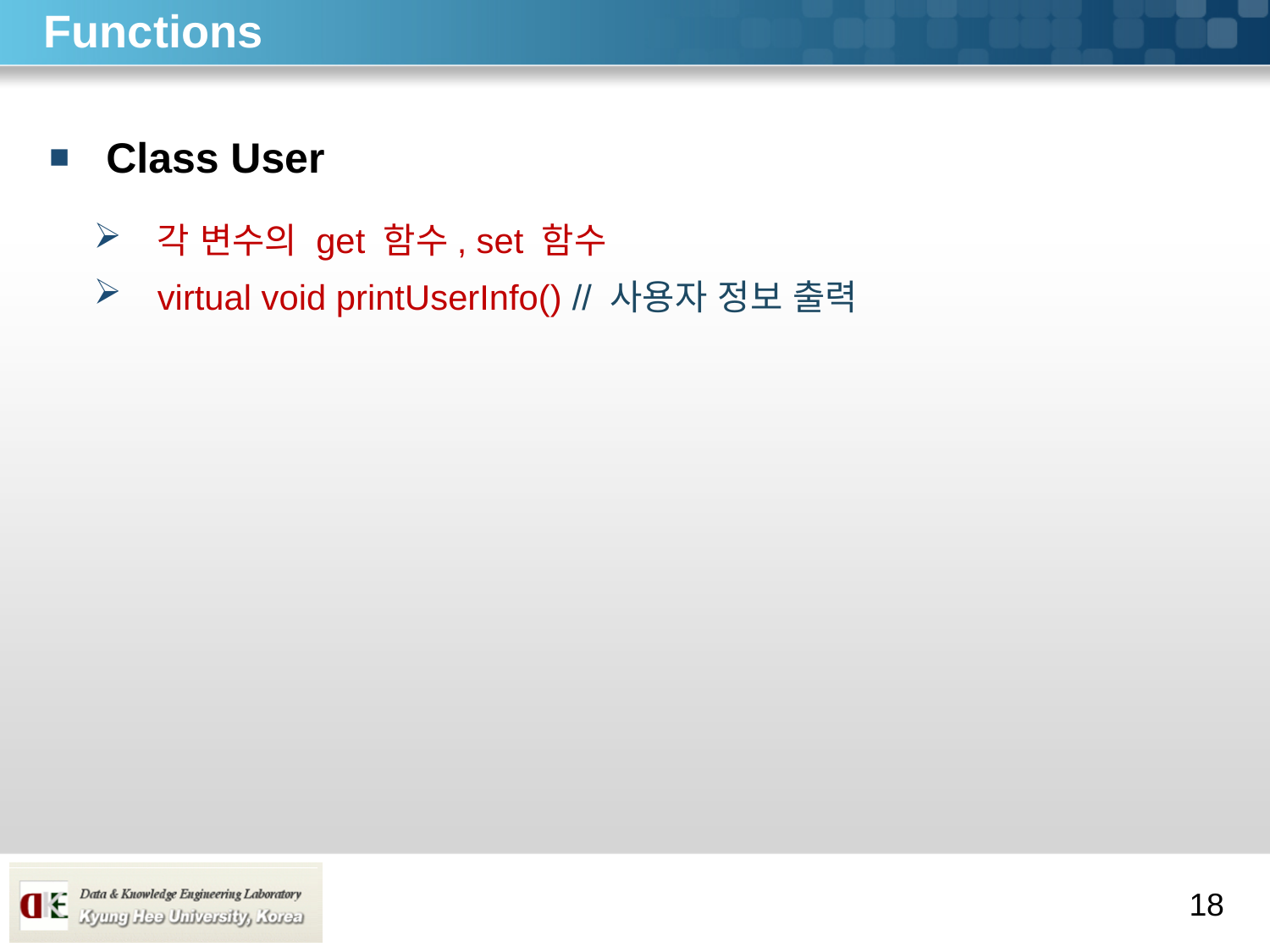

# Functions
 Class User
각 변수의 get 함수, set 함수
virtual void printUserInfo() // 사용자 정보 출력